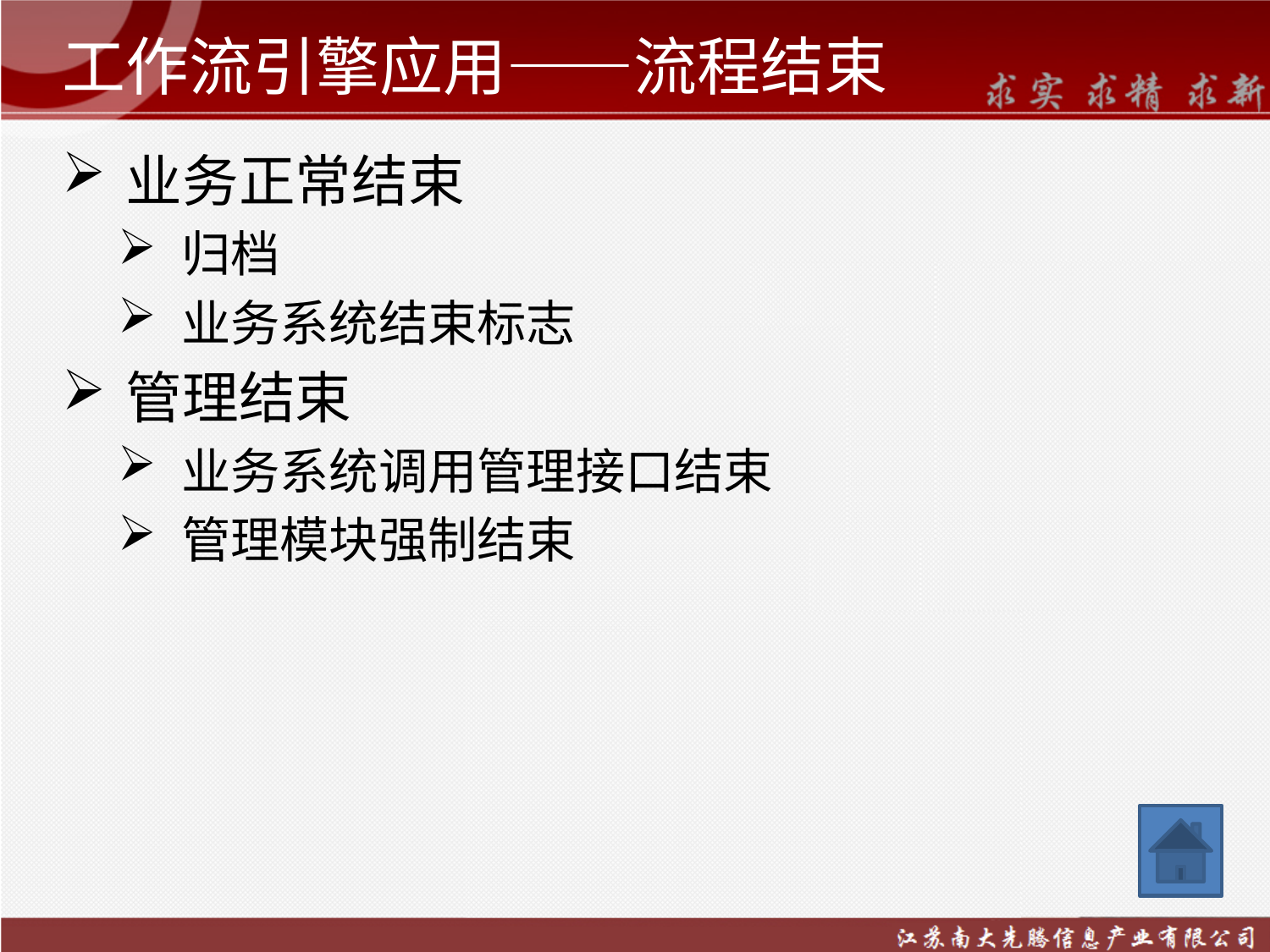

# 工作流引擎应用——流程结束
业务正常结束
归档
业务系统结束标志
管理结束
业务系统调用管理接口结束
管理模块强制结束